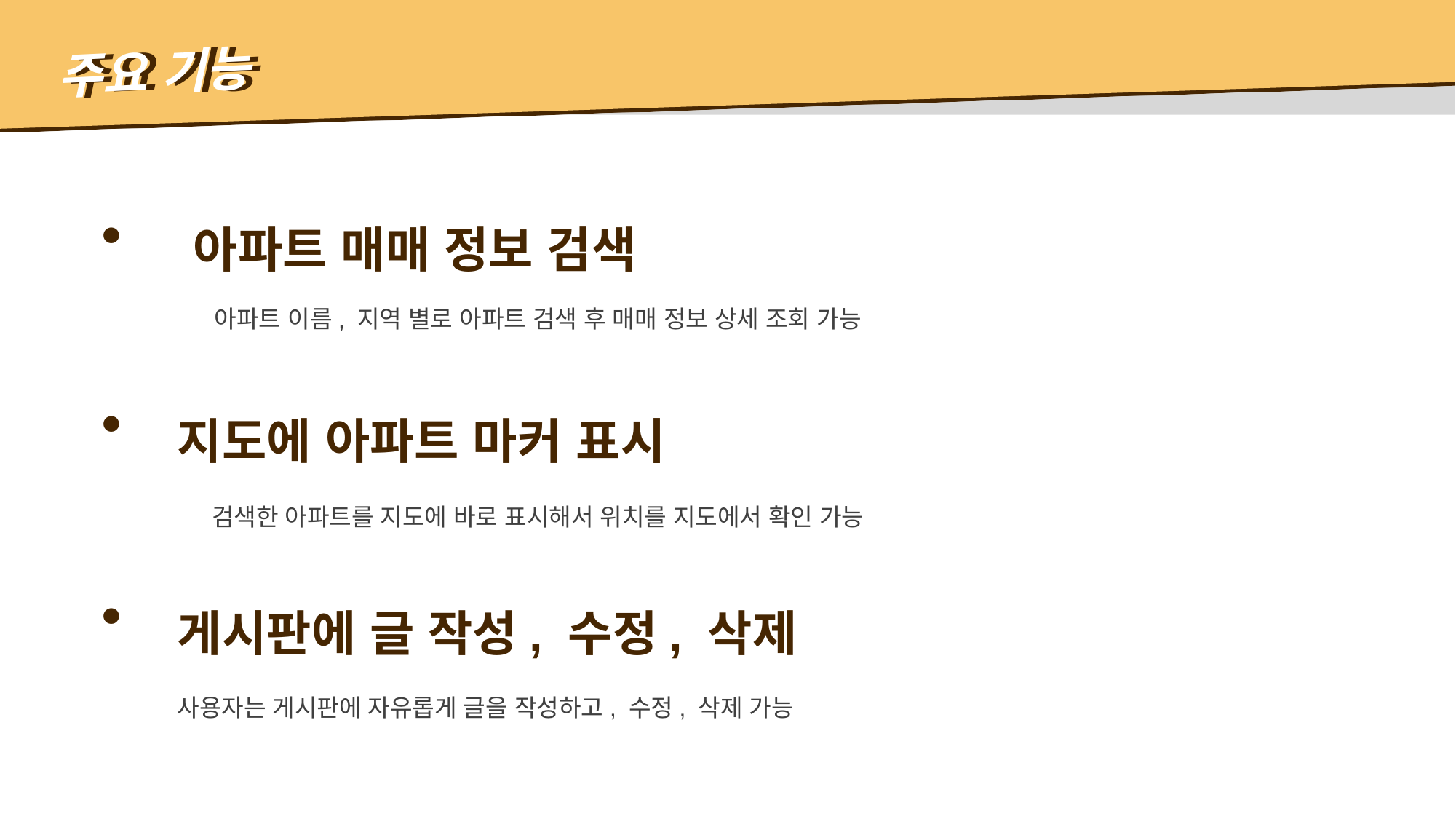

주요 기능
 주요 기능
아파트 매매 정보 검색
●
아파트 이름, 지역 별로 아파트 검색 후 매매 정보 상세 조회 가능
지도에 아파트 마커 표시
●
검색한 아파트를 지도에 바로 표시해서 위치를 지도에서 확인 가능
게시판에 글 작성, 수정, 삭제
●
사용자는 게시판에 자유롭게 글을 작성하고, 수정, 삭제 가능